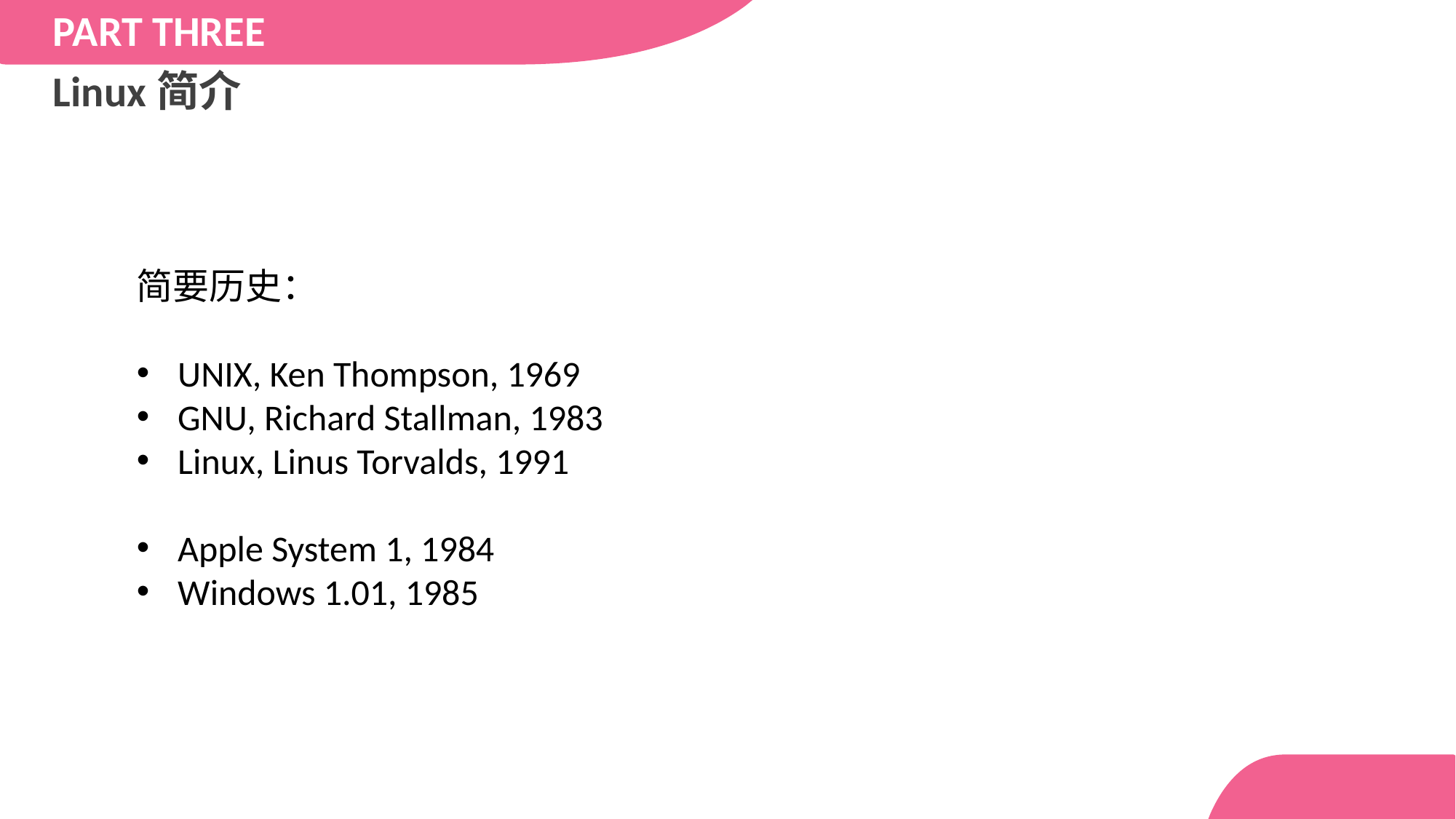

PART THREE
Linux简介
简要历史：

UNIX, Ken Thompson, 1969
GNU, Richard Stallman, 1983
Linux, Linus Torvalds, 1991

Apple System 1, 1984
Windows 1.01, 1985